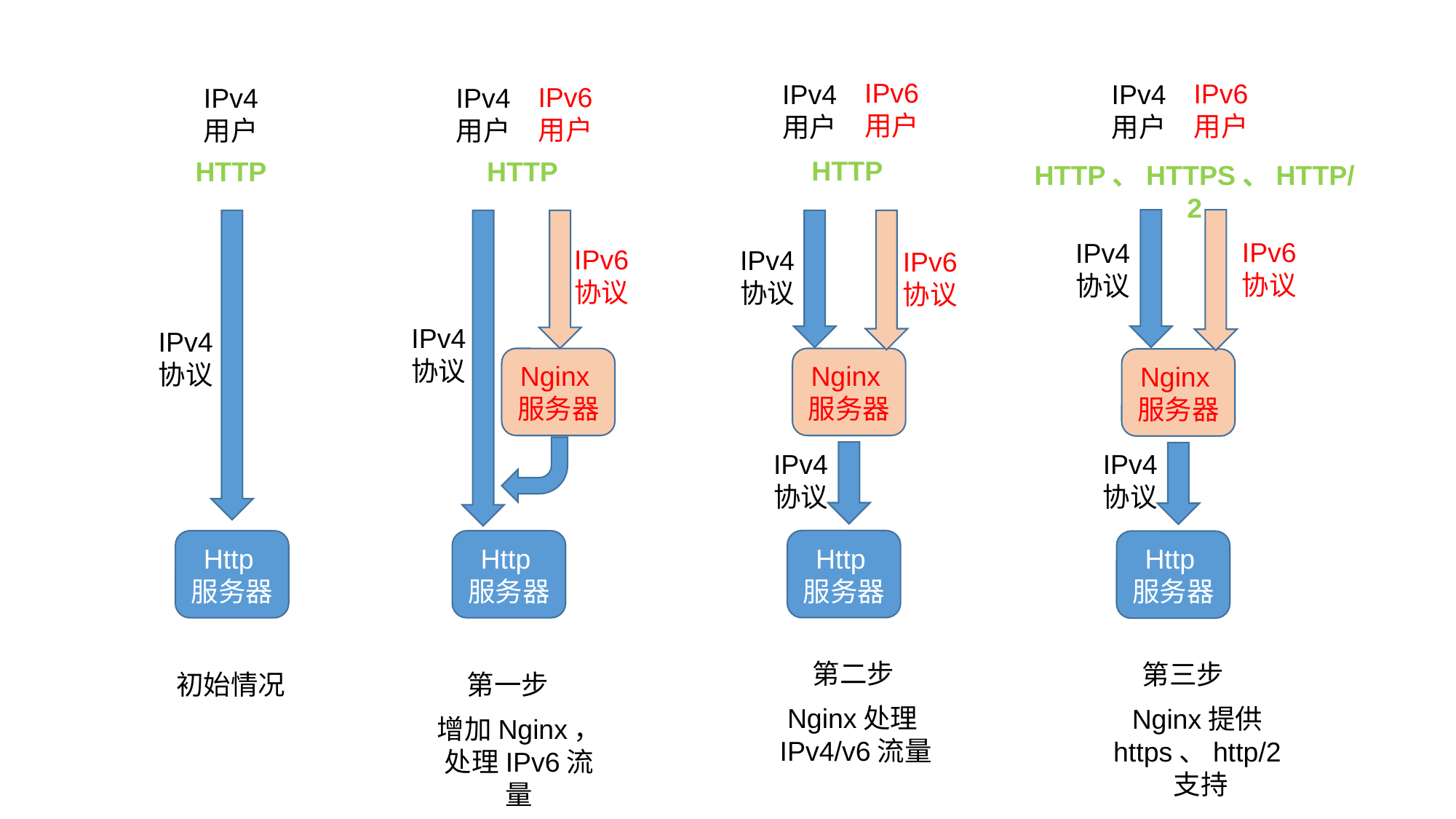

IPv6
用户
IPv6
用户
IPv4
用户
IPv4
用户
IPv6
用户
IPv4
用户
IPv4
用户
HTTP
HTTP
HTTP
HTTP、HTTPS、HTTP/2

IPv6
协议
IPv4
协议
IPv6
协议
IPv4
协议
IPv6
协议
IPv4
协议
IPv4
协议
Nginx服务器
Nginx服务器
Nginx服务器

IPv4
协议
IPv4
协议

Http服务器
Http服务器
Http服务器
Http服务器
第二步
第三步
初始情况
第一步
Nginx处理IPv4/v6流量
Nginx提供https、http/2支持
增加Nginx，处理IPv6流量